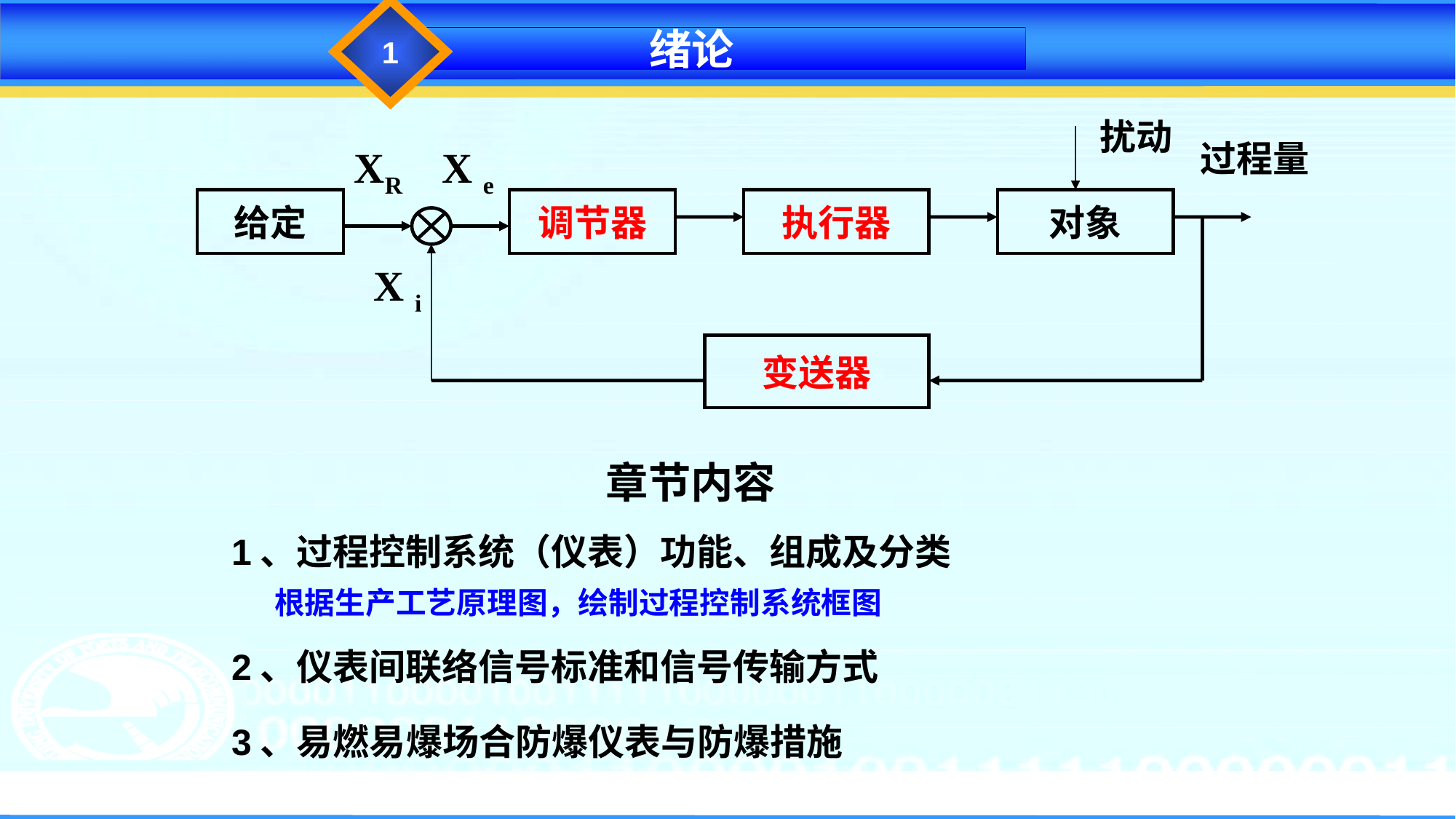

1
绪论
扰动

XR
X e
给定
调节器
执行器
对象

X i
变送器

过程量
章节内容
1、过程控制系统（仪表）功能、组成及分类
根据生产工艺原理图，绘制过程控制系统框图
2、仪表间联络信号标准和信号传输方式
3、易燃易爆场合防爆仪表与防爆措施